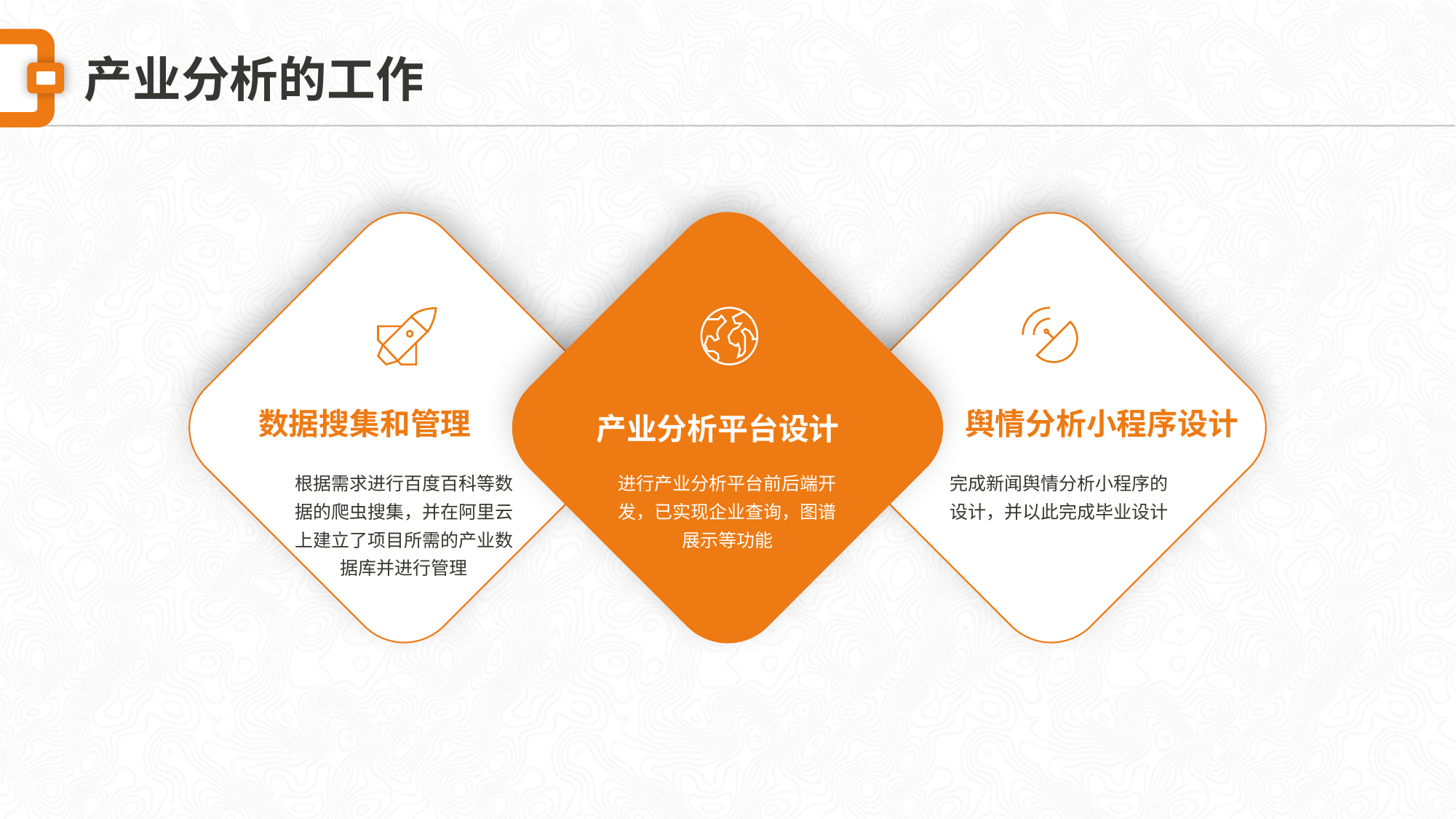

产业分析的工作

数据搜集和管理
舆情分析小程序设计
产业分析平台设计
根据需求进行百度百科等数据的爬虫搜集，并在阿里云上建立了项目所需的产业数据库并进行管理
进行产业分析平台前后端开发，已实现企业查询，图谱展示等功能
完成新闻舆情分析小程序的设计，并以此完成毕业设计